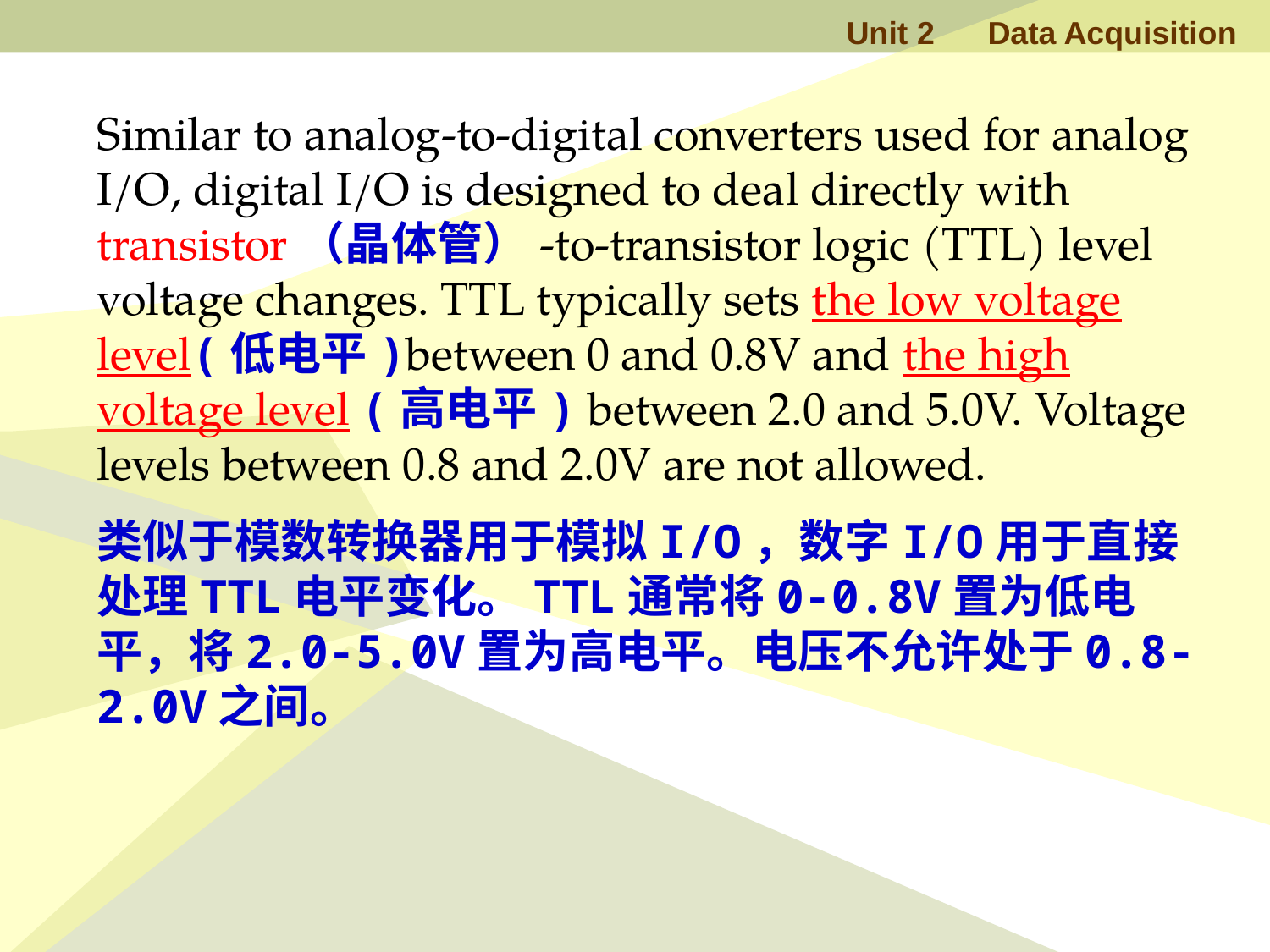

Similar to analog-to-digital converters used for analog I/O, digital I/O is designed to deal directly with transistor（晶体管）-to-transistor logic (TTL) level voltage changes. TTL typically sets the low voltage level(低电平)between 0 and 0.8V and the high voltage level (高电平) between 2.0 and 5.0V. Voltage levels between 0.8 and 2.0V are not allowed.
类似于模数转换器用于模拟I/O，数字I/O用于直接处理TTL电平变化。TTL通常将0-0.8V置为低电平，将2.0-5.0V置为高电平。电压不允许处于0.8-2.0V之间。